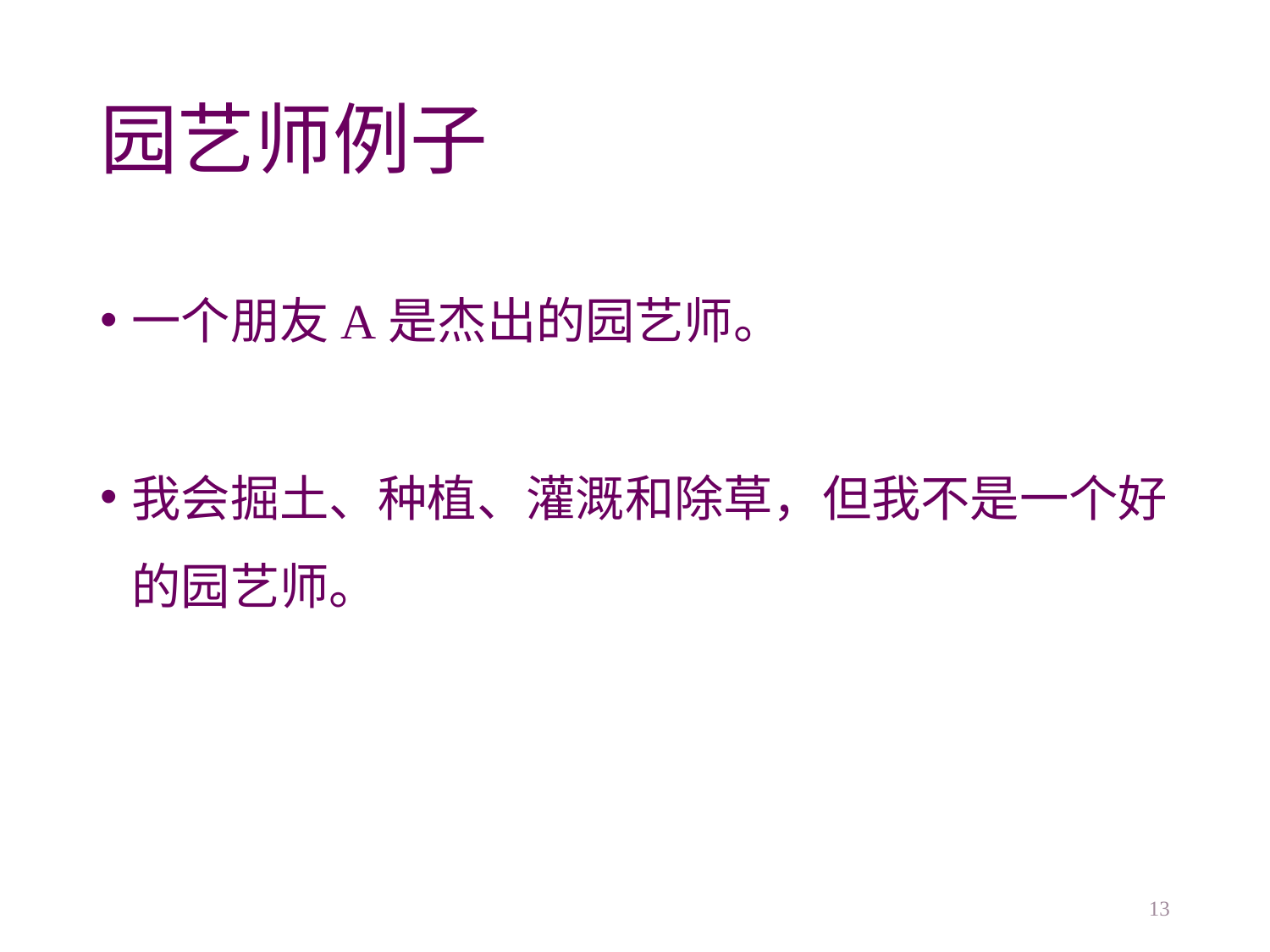

# 园艺师例子
一个朋友A是杰出的园艺师。

我会掘土、种植、灌溉和除草，但我不是一个好的园艺师。

13